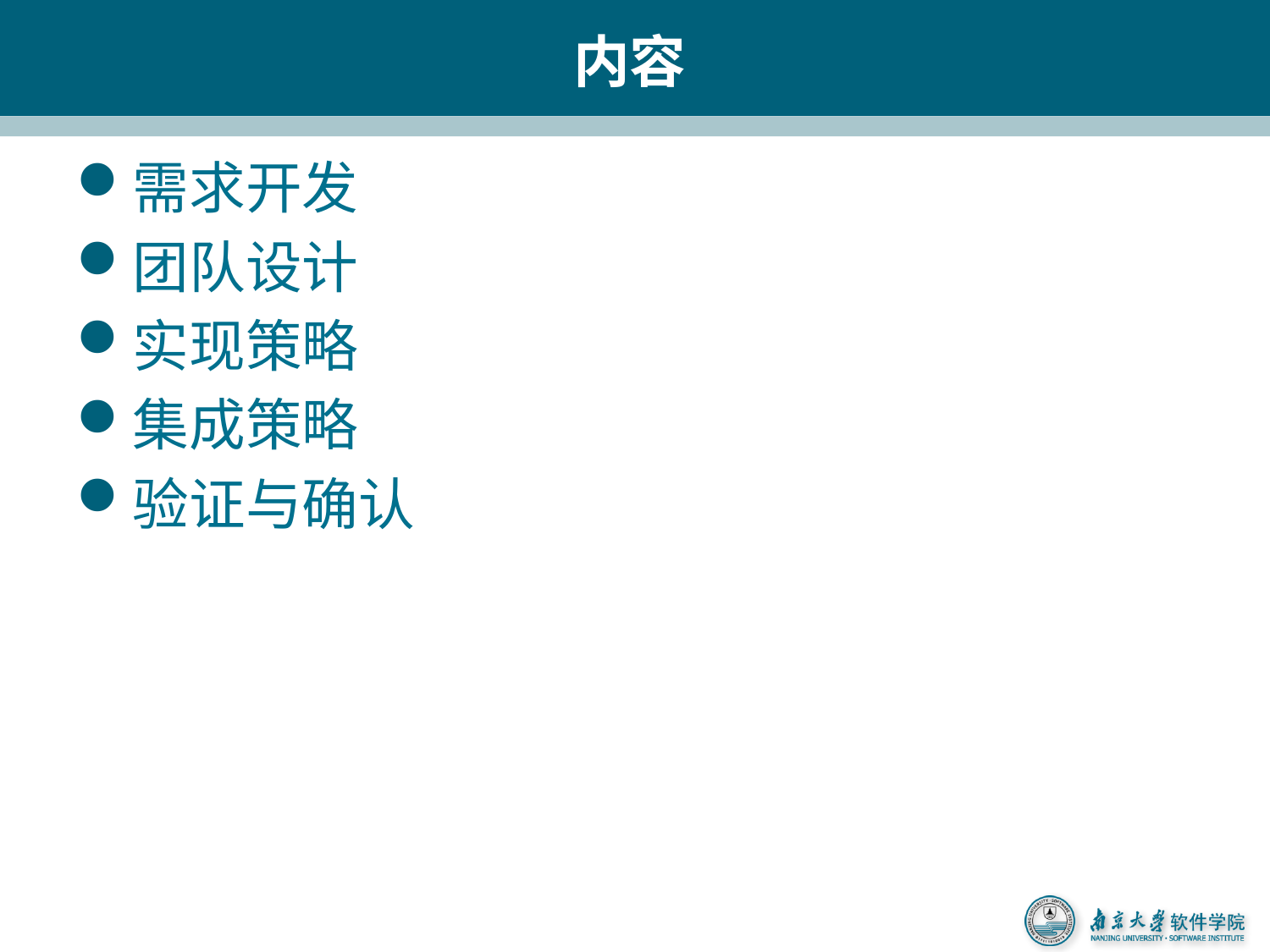

# 内容
需求开发
团队设计
实现策略
集成策略
验证与确认